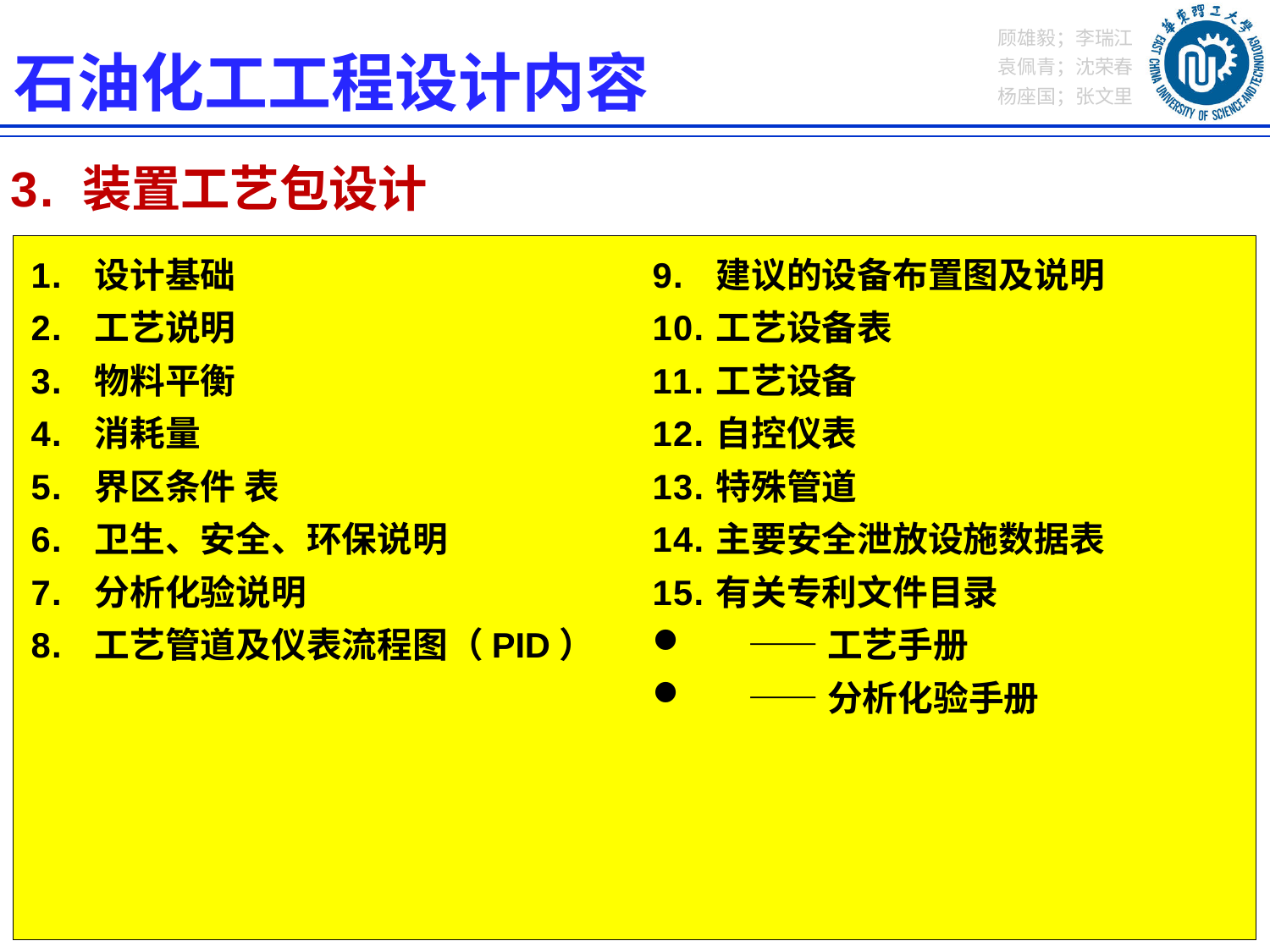

石油化工工程设计内容
装置工艺包设计

设计基础
工艺说明
物料平衡
消耗量
界区条件 表
卫生、安全、环保说明
分析化验说明
工艺管道及仪表流程图（PID）

建议的设备布置图及说明
工艺设备表
工艺设备
自控仪表
特殊管道
主要安全泄放设施数据表
有关专利文件目录
    ——工艺手册
    ——分析化验手册